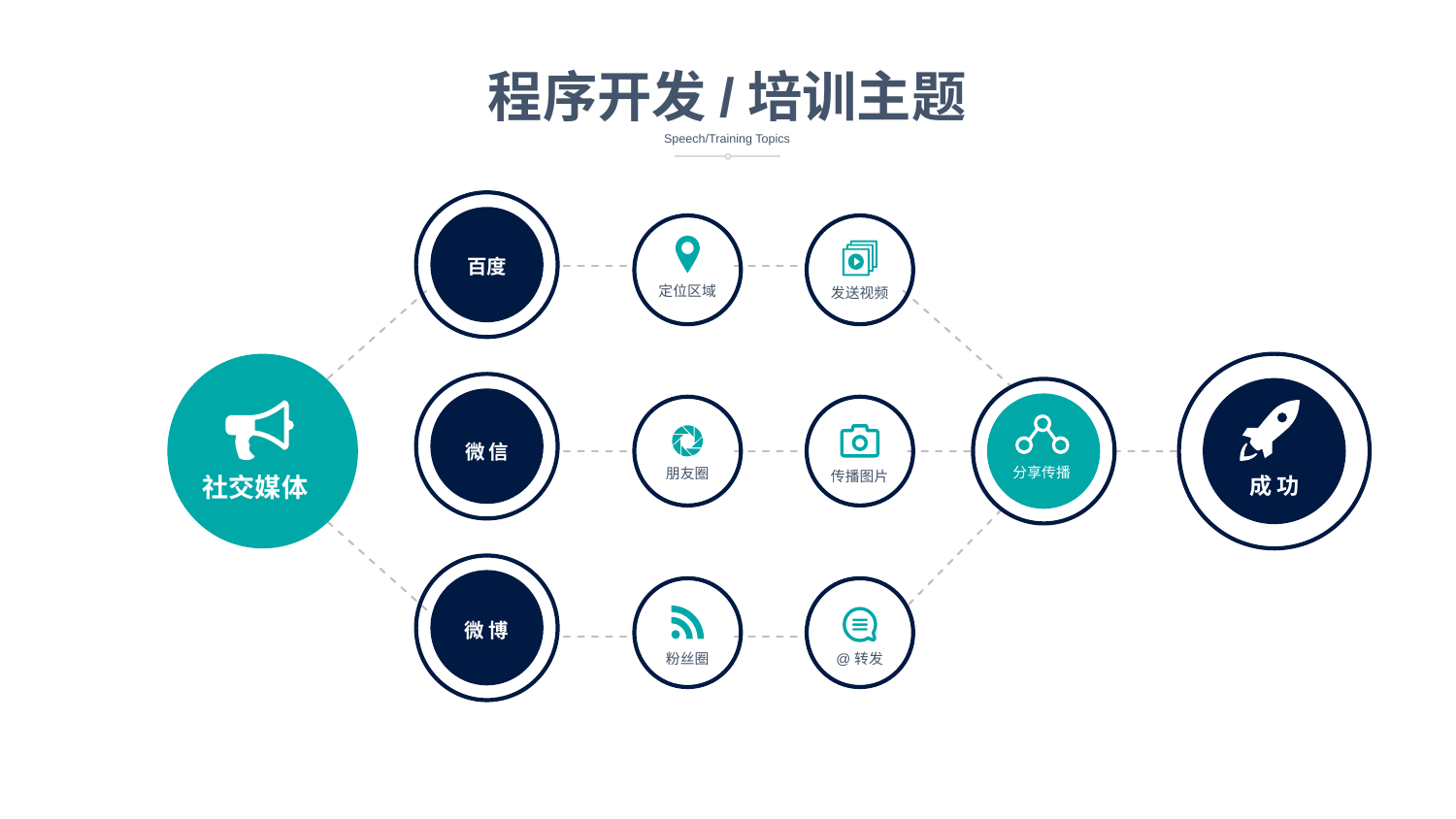

程序开发/培训主题
Speech/Training Topics

百度

定位区域
发送视频

微 信

分享传播
朋友圈
传播图片
社交媒体
成 功

微 博

@转发
粉丝圈